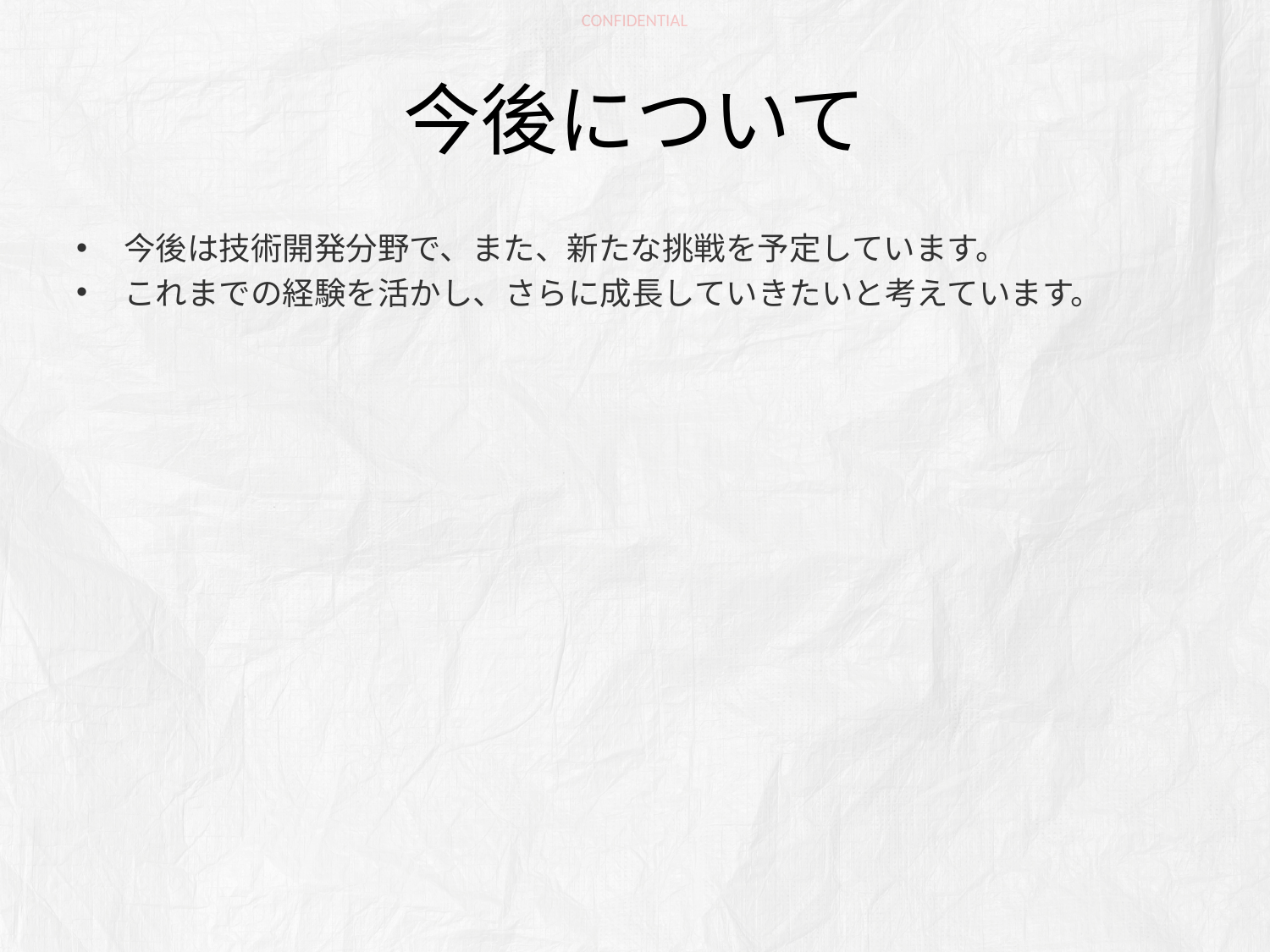

# 今後について
今後は技術開発分野で、また、新たな挑戦を予定しています。
これまでの経験を活かし、さらに成長していきたいと考えています。